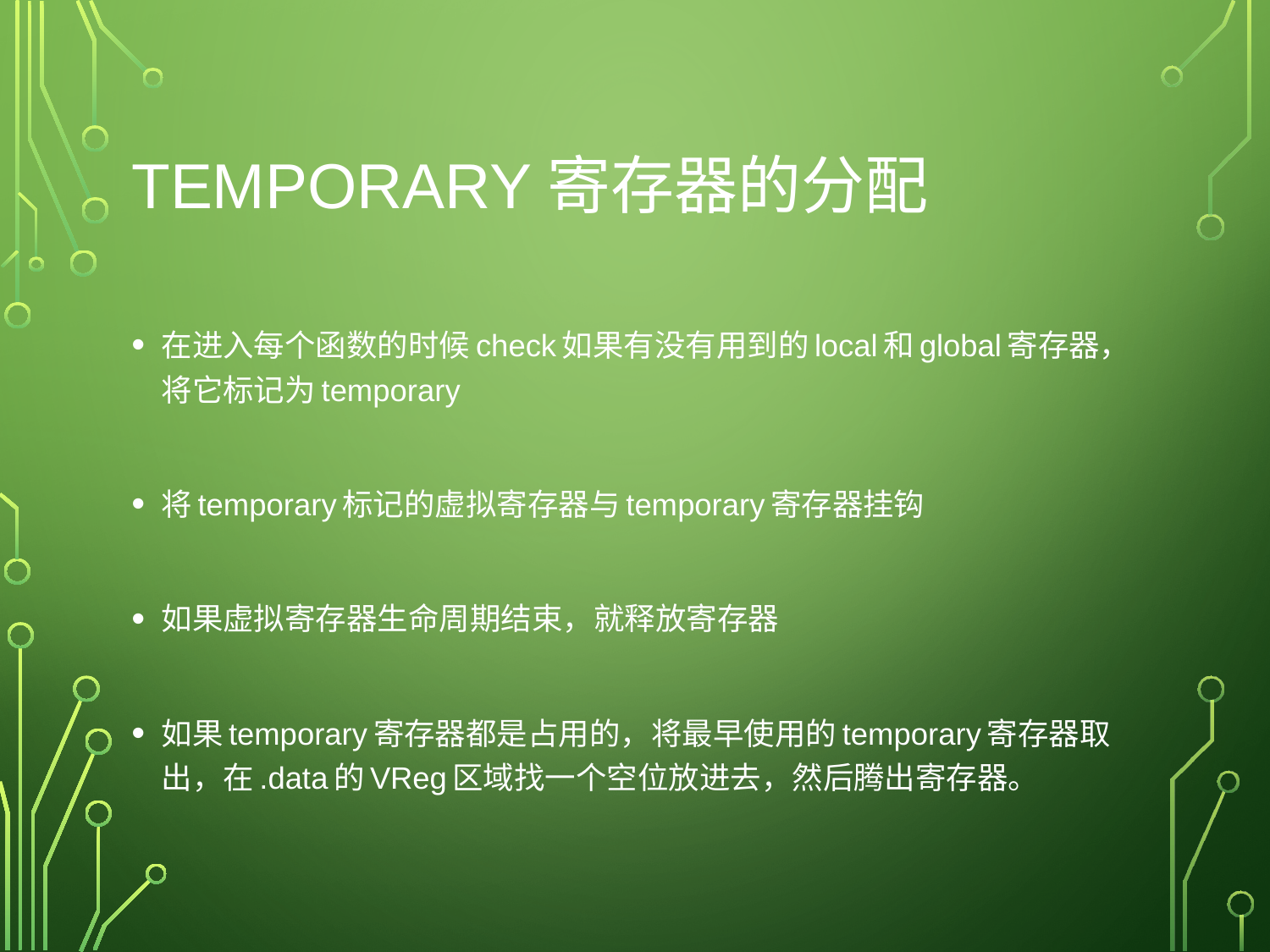

# temporary寄存器的分配
在进入每个函数的时候check如果有没有用到的local和global寄存器，将它标记为temporary

将temporary标记的虚拟寄存器与temporary寄存器挂钩

如果虚拟寄存器生命周期结束，就释放寄存器

如果temporary寄存器都是占用的，将最早使用的temporary寄存器取出，在.data的VReg区域找一个空位放进去，然后腾出寄存器。